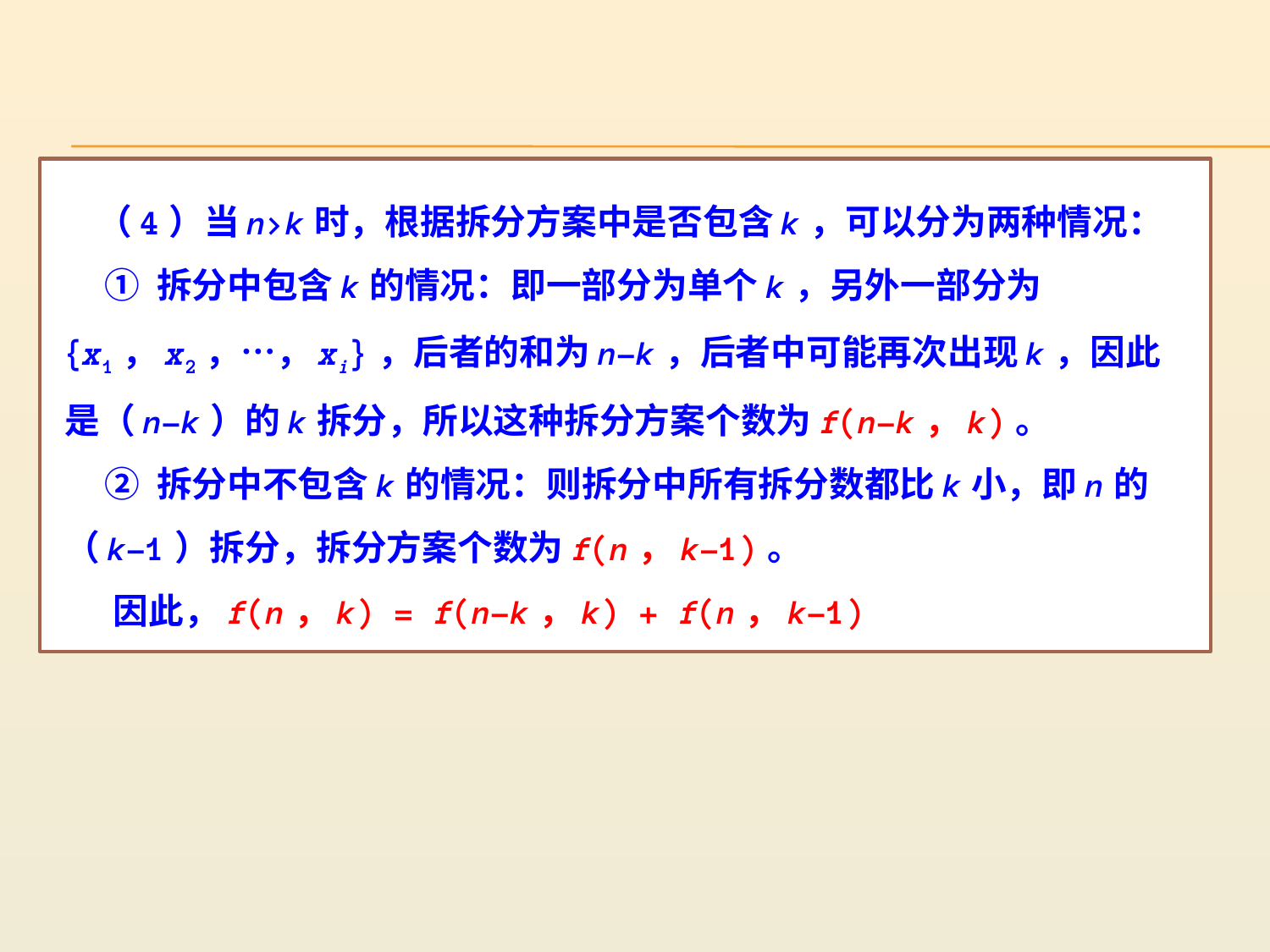

（4）当n>k时，根据拆分方案中是否包含k，可以分为两种情况：
     ① 拆分中包含k的情况：即一部分为单个k，另外一部分为{x1，x2，…，xi}，后者的和为n-k，后者中可能再次出现k，因此是（n-k）的k拆分，所以这种拆分方案个数为f(n-k，k)。
     ② 拆分中不包含k的情况：则拆分中所有拆分数都比k小，即n的（k-1）拆分，拆分方案个数为f(n，k-1)。
     因此，f(n，k) = f(n-k，k) + f(n，k-1)